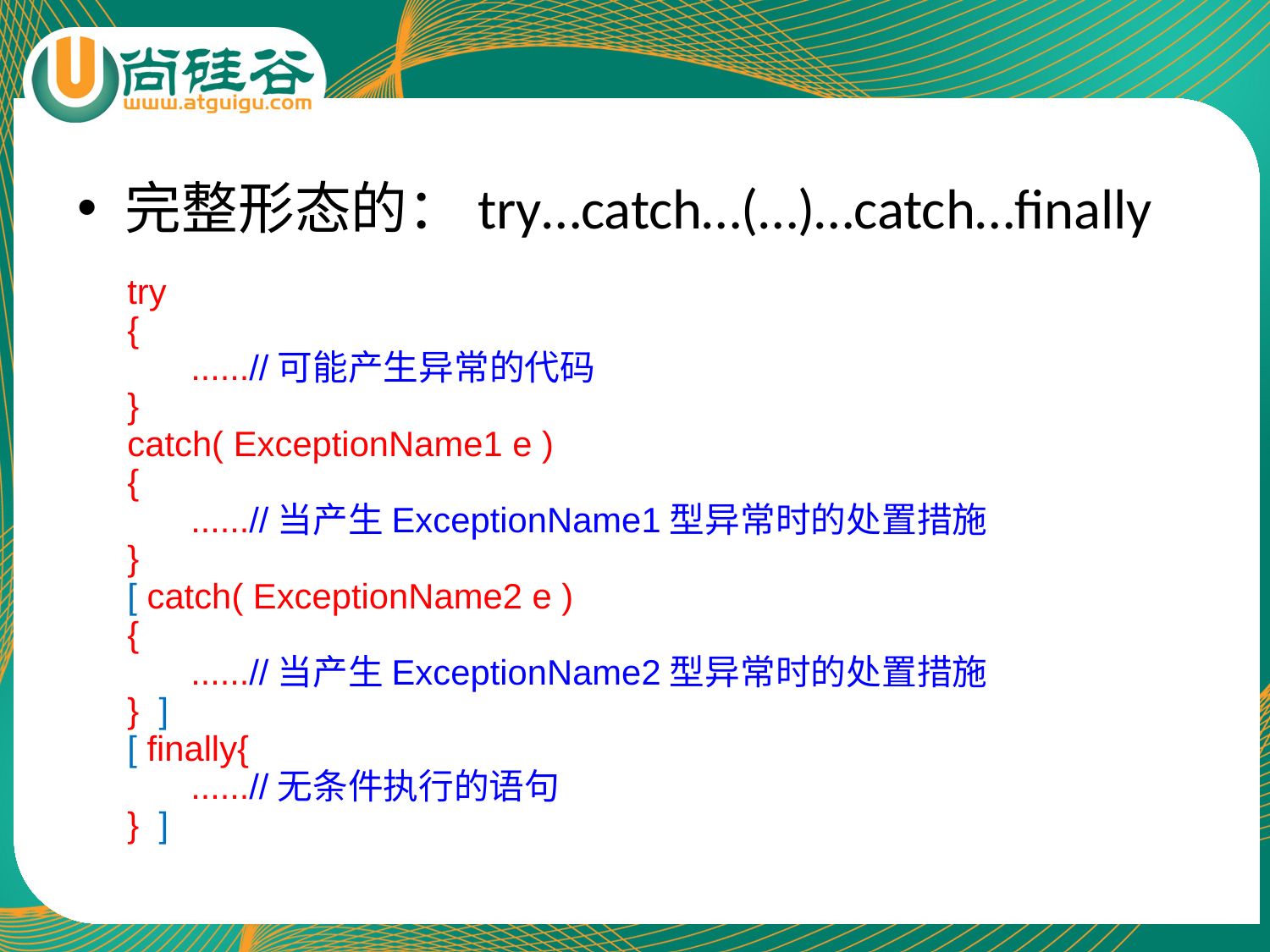

完整形态的：try…catch…(…)…catch…finally
try
{
......//可能产生异常的代码
}
catch( ExceptionName1 e )
{
......//当产生ExceptionName1型异常时的处置措施
}
[ catch( ExceptionName2 e )
{
......//当产生ExceptionName2型异常时的处置措施
}  ]
[ finally{
......//无条件执行的语句
}  ]